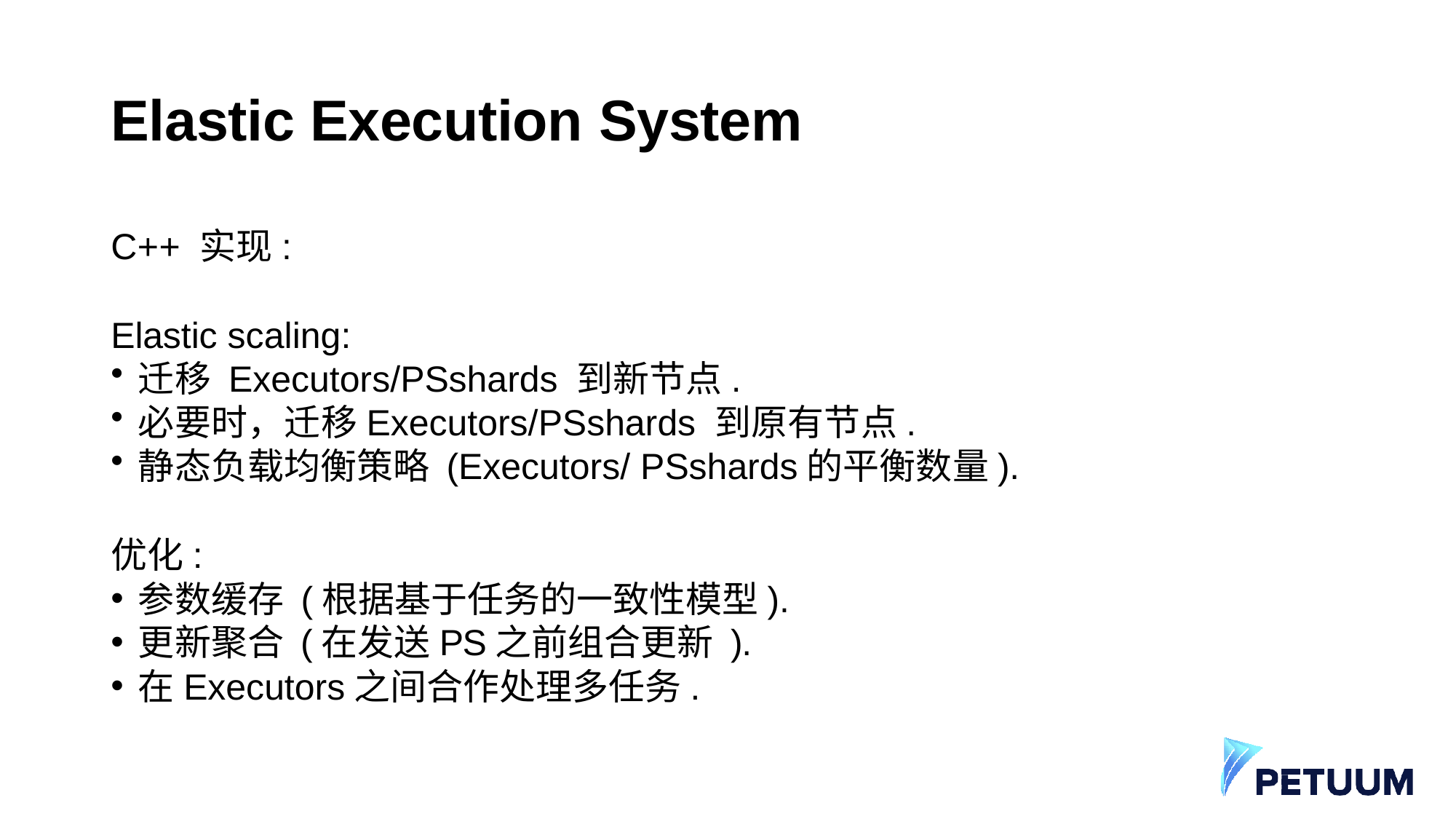

# Elastic Execution System
C++ 实现:

Elastic scaling:
迁移 Executors/PSshards 到新节点.
必要时，迁移Executors/PSshards 到原有节点.
静态负载均衡策略 (Executors/ PSshards的平衡数量).

优化:
参数缓存 (根据基于任务的一致性模型).
更新聚合 (在发送PS之前组合更新 ).
在Executors之间合作处理多任务.